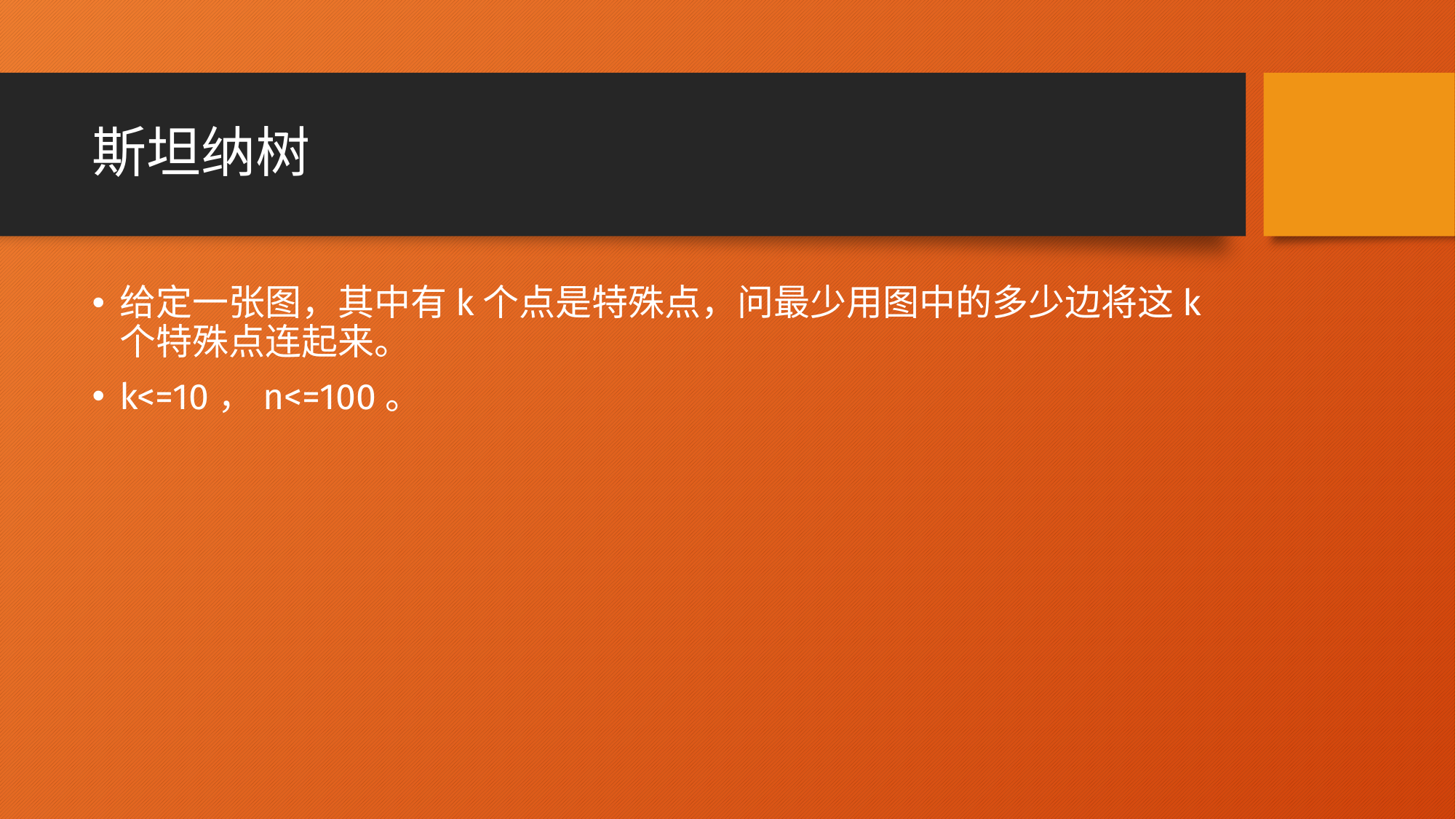

# 斯坦纳树
给定一张图，其中有k个点是特殊点，问最少用图中的多少边将这k个特殊点连起来。
k<=10，n<=100。